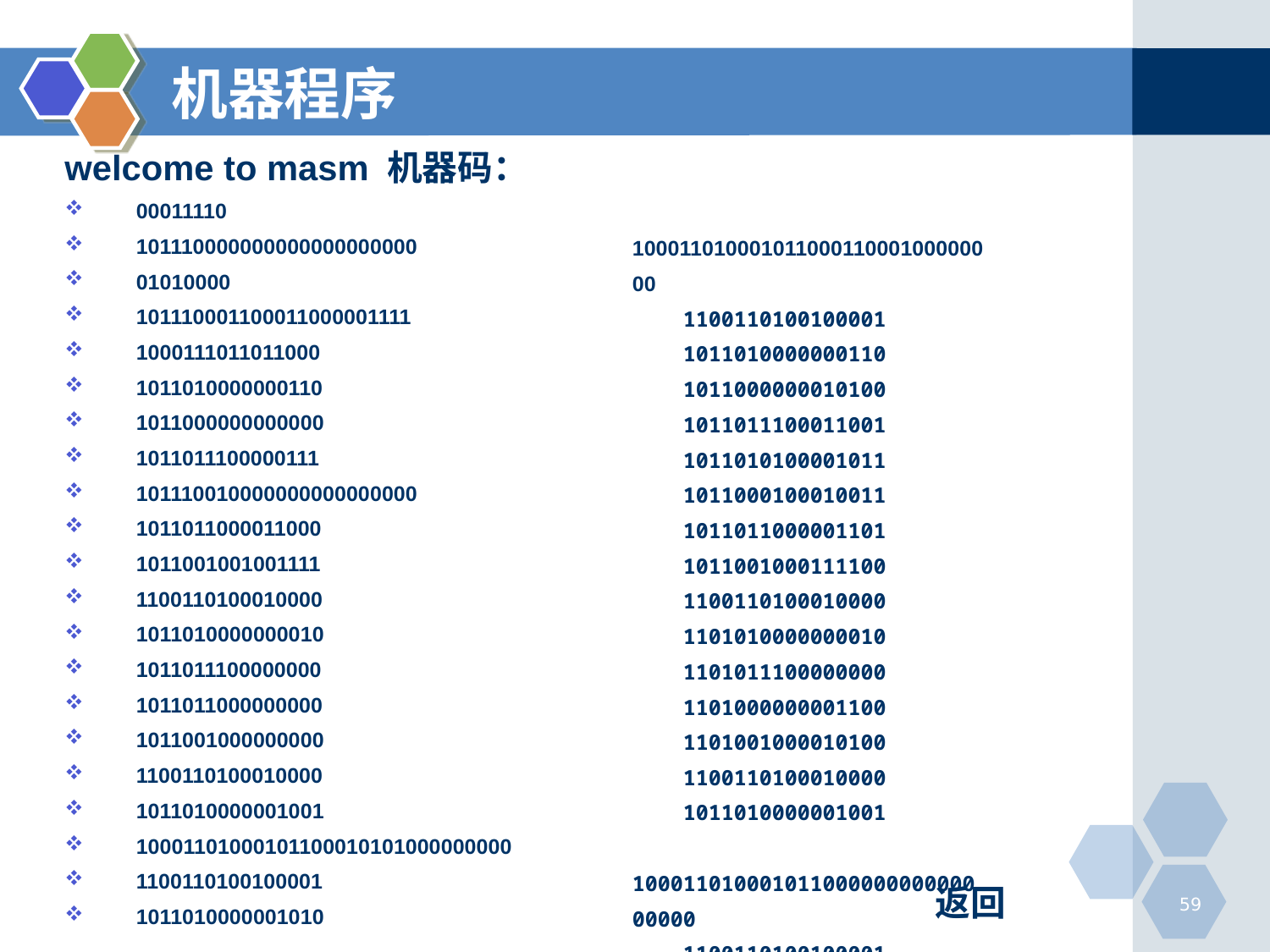

# 机器程序
welcome to masm 机器码：
    00011110
    101110000000000000000000
    01010000
    101110001100011000001111
    1000111011011000
    1011010000000110
    1011000000000000
    1011011100000111
    101110010000000000000000
    1011011000011000
    1011001001001111
    1100110100010000
    1011010000000010
    1011011100000000
    1011011000000000
    1011001000000000
    1100110100010000
    1011010000001001
    10001101000101100010101000000000
    1100110100100001
    1011010000001010
 10001101000101100011000100000000
    1100110100100001
    1011010000000110
    1011000000010100
    1011011100011001
    1011010100001011
    1011000100010011
    1011011000001101
    1011001000111100
    1100110100010000
    1101010000000010
    1101011100000000
    1101000000001100
    1101001000010100
    1100110100010000
    1011010000001001
    10001101000101100000000000000000
    1100110100100001
    11001011

返回
59